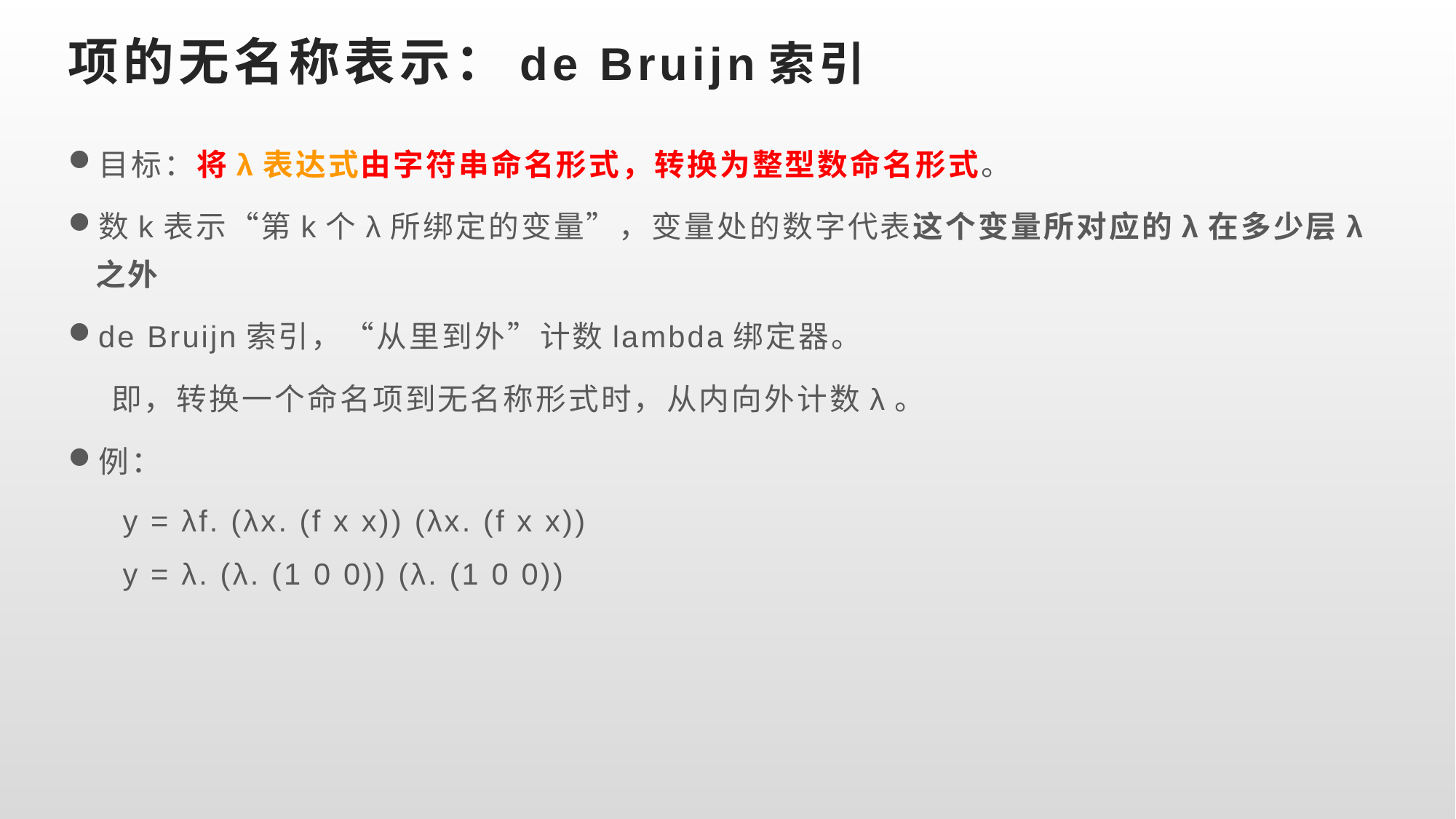

# 项的无名称表示：de Bruijn索引
目标：将λ表达式由字符串命名形式，转换为整型数命名形式。
数k表示“第k个λ所绑定的变量”，变量处的数字代表这个变量所对应的λ在多少层λ之外
de Bruijn索引，“从里到外”计数lambda绑定器。
    即，转换一个命名项到无名称形式时，从内向外计数λ。
例：
y = λf. (λx. (f x x)) (λx. (f x x))
y = λ. (λ. (1 0 0)) (λ. (1 0 0))